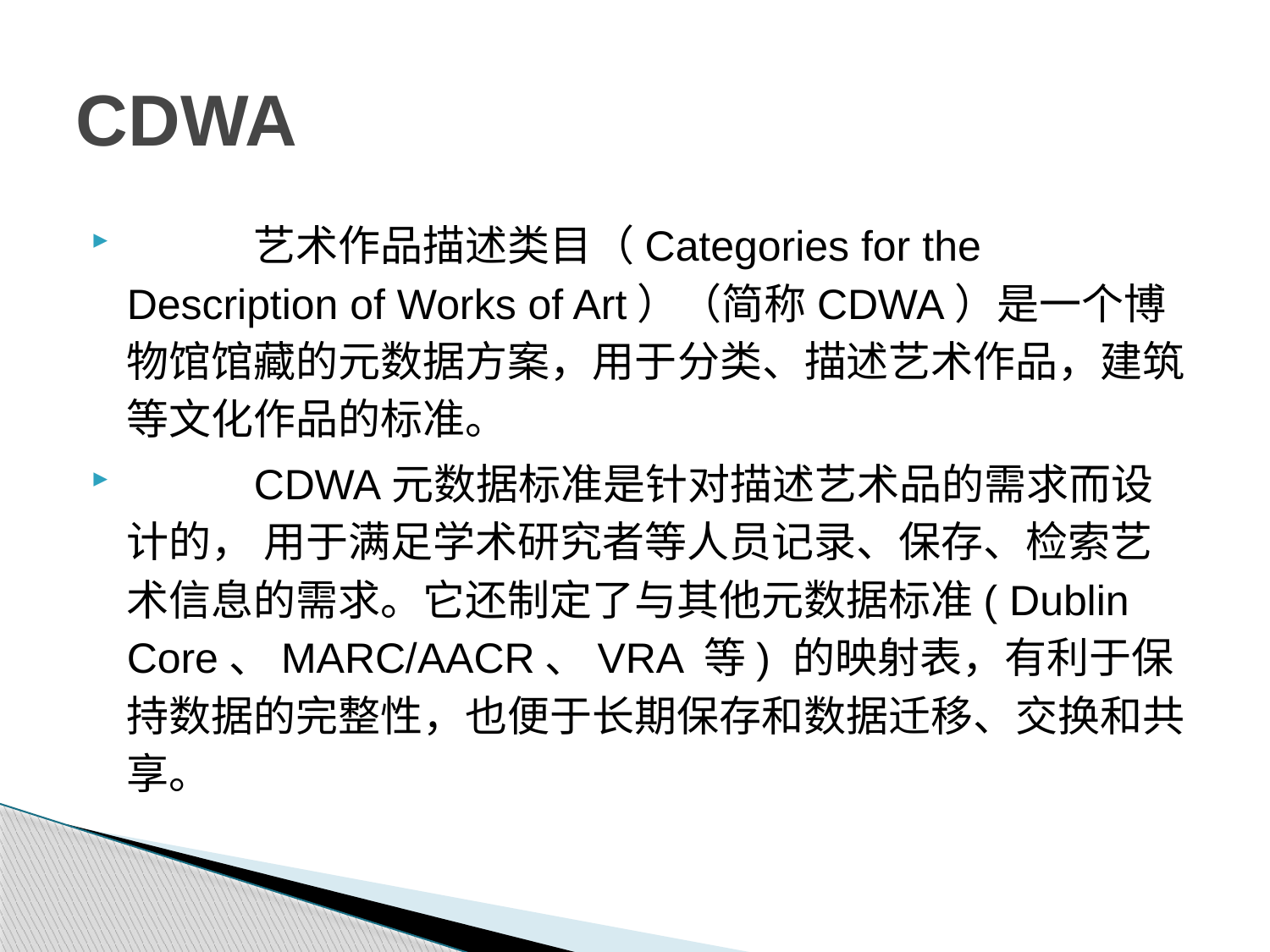

# CDWA
	艺术作品描述类目（Categories for the Description of Works of Art）（简称CDWA）是一个博物馆馆藏的元数据方案，用于分类、描述艺术作品，建筑等文化作品的标准。
	CDWA元数据标准是针对描述艺术品的需求而设计的， 用于满足学术研究者等人员记录、保存、检索艺术信息的需求。它还制定了与其他元数据标准( Dublin Core、MARC/AACR、VRA 等) 的映射表，有利于保持数据的完整性，也便于长期保存和数据迁移、交换和共享。